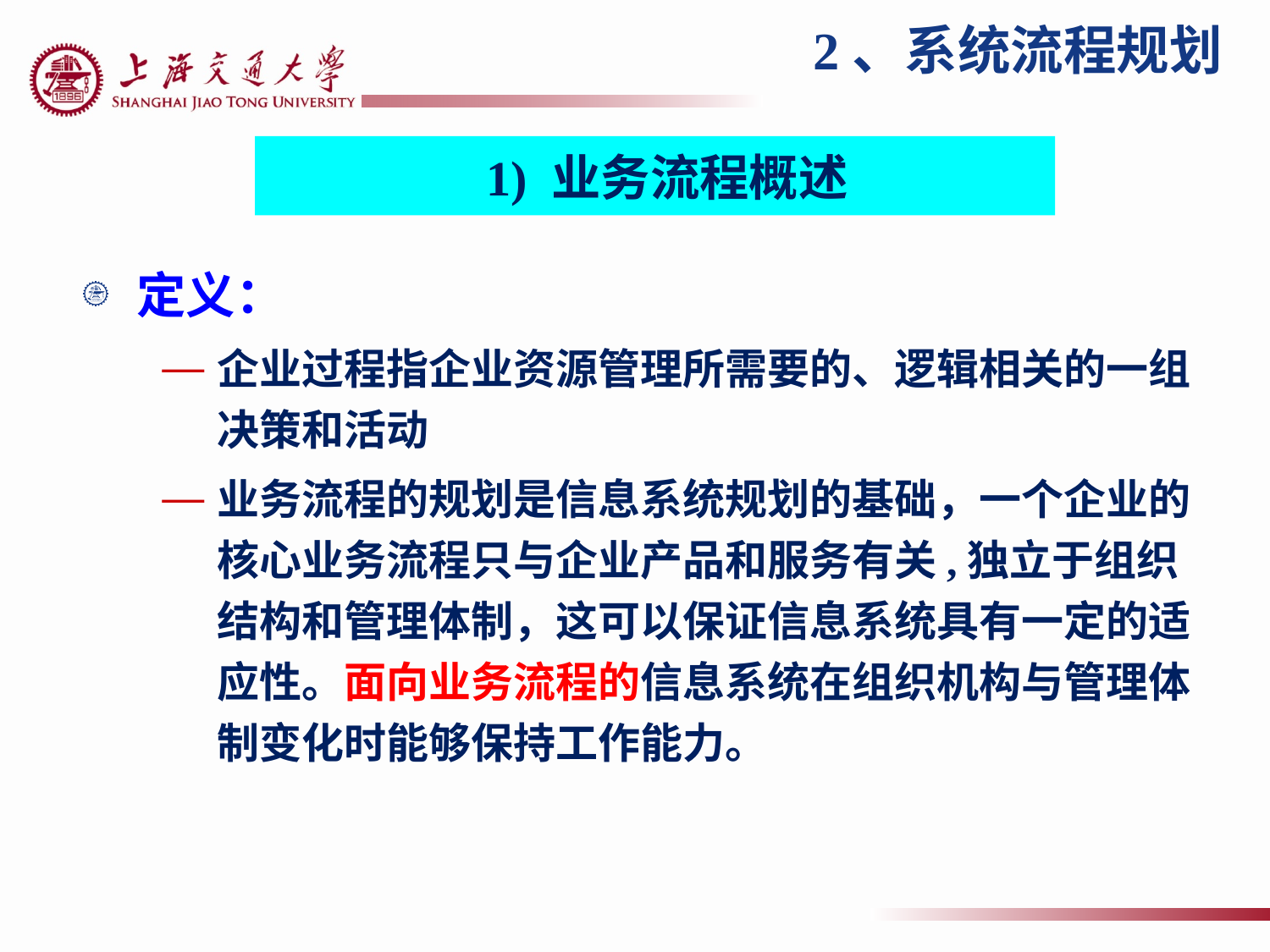

2、系统流程规划
  1) 业务流程概述
定义：
企业过程指企业资源管理所需要的、逻辑相关的一组决策和活动
业务流程的规划是信息系统规划的基础，一个企业的核心业务流程只与企业产品和服务有关,独立于组织结构和管理体制，这可以保证信息系统具有一定的适应性。面向业务流程的信息系统在组织机构与管理体制变化时能够保持工作能力。